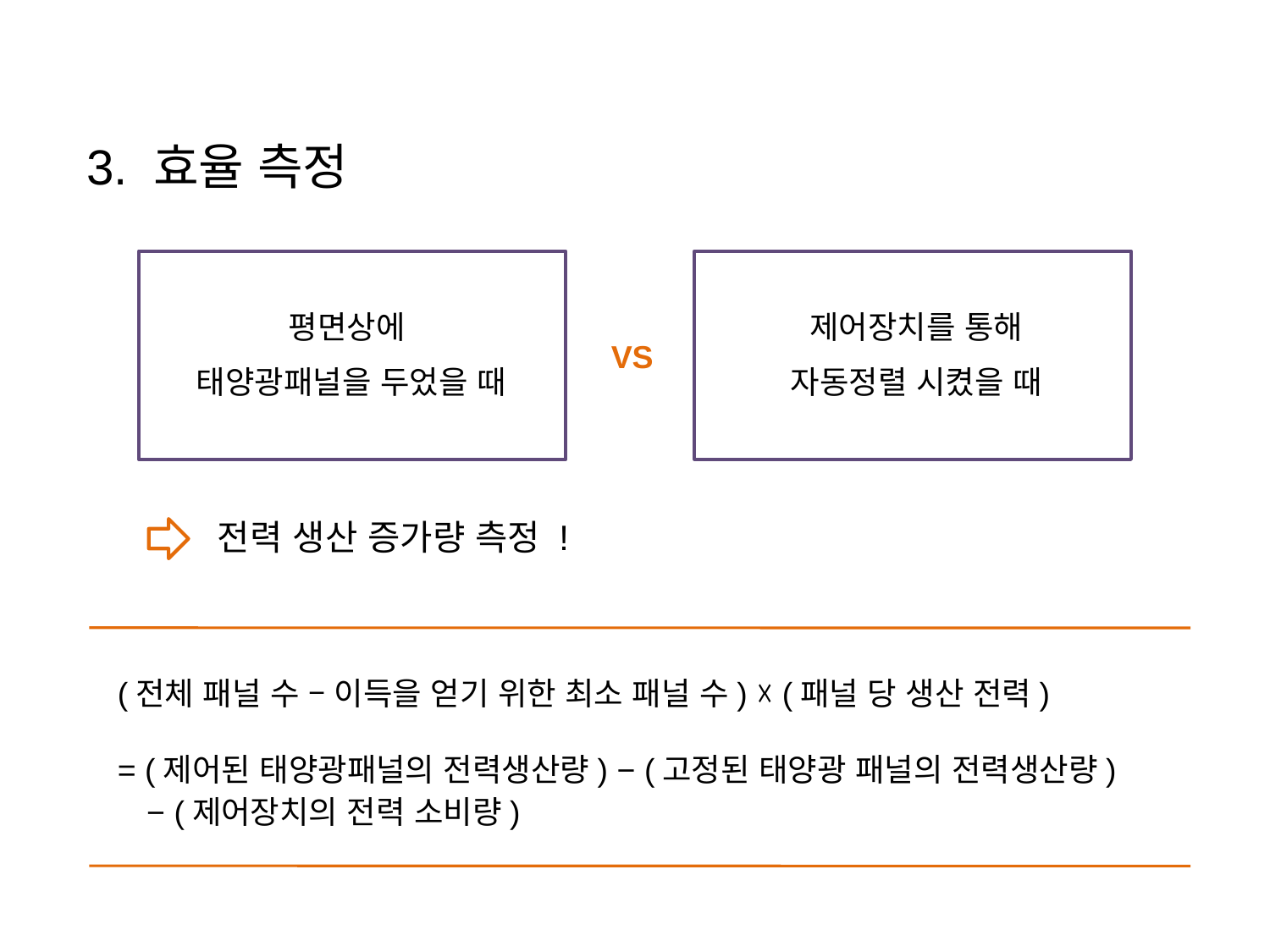

3. 효율 측정

평면상에

태양광패널을 두었을 때
제어장치를 통해

자동정렬 시켰을 때
VS
전력 생산 증가량 측정 !

(전체 패널 수 – 이득을 얻기 위한 최소 패널 수) ☓ (패널 당 생산 전력)

= (제어된 태양광패널의 전력생산량) − (고정된 태양광 패널의 전력생산량)
   − (제어장치의 전력 소비량)